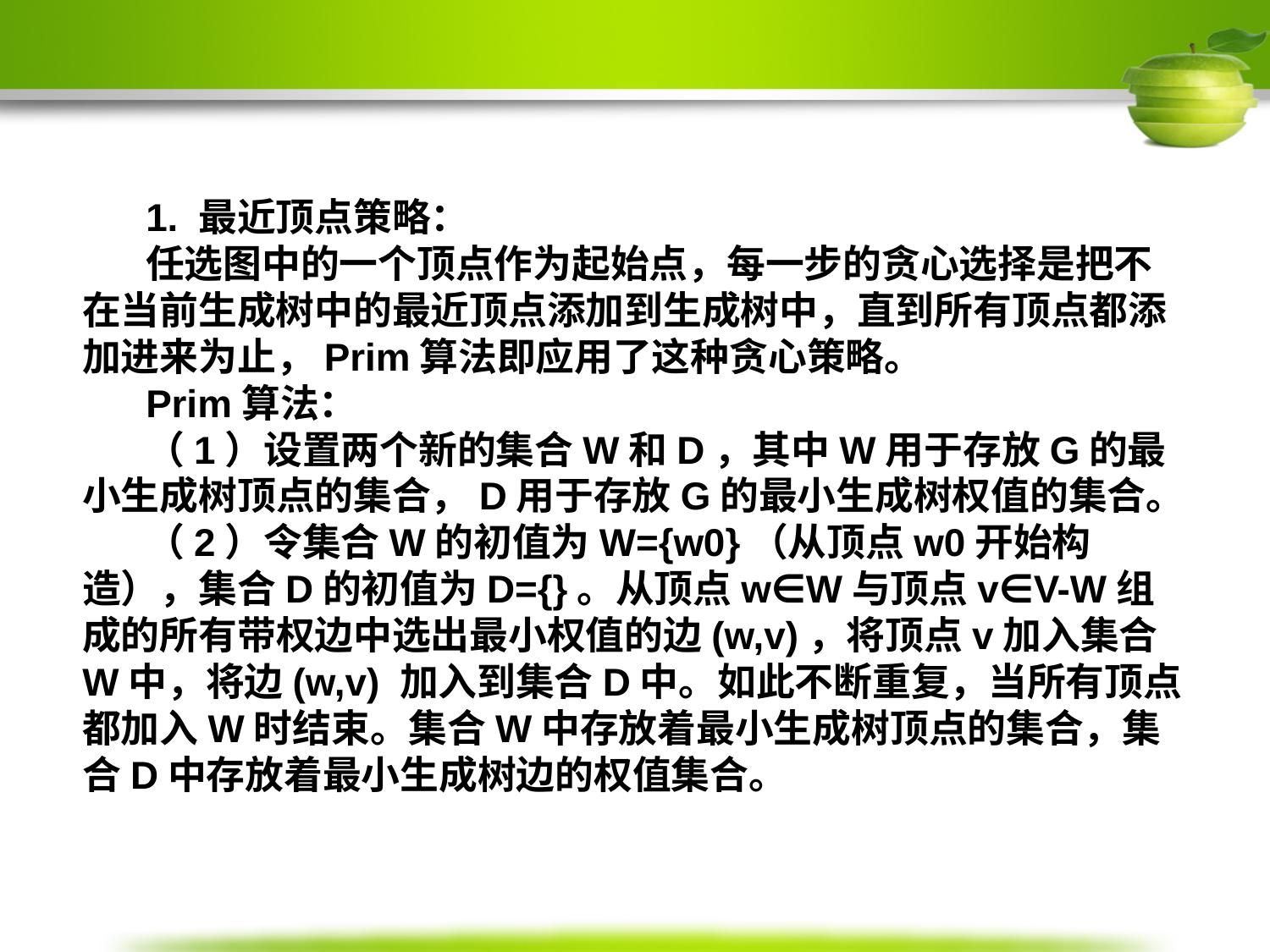

1. 最近顶点策略：
任选图中的一个顶点作为起始点，每一步的贪心选择是把不在当前生成树中的最近顶点添加到生成树中，直到所有顶点都添加进来为止，Prim算法即应用了这种贪心策略。
Prim算法：
（1）设置两个新的集合W和D，其中W用于存放G的最小生成树顶点的集合，D用于存放G的最小生成树权值的集合。
（2）令集合W的初值为W={w0}（从顶点w0开始构造），集合D的初值为D={}。从顶点w∈W与顶点v∈V-W组成的所有带权边中选出最小权值的边(w,v)，将顶点v加入集合W中，将边(w,v) 加入到集合D中。如此不断重复，当所有顶点都加入W时结束。集合W中存放着最小生成树顶点的集合，集合D中存放着最小生成树边的权值集合。